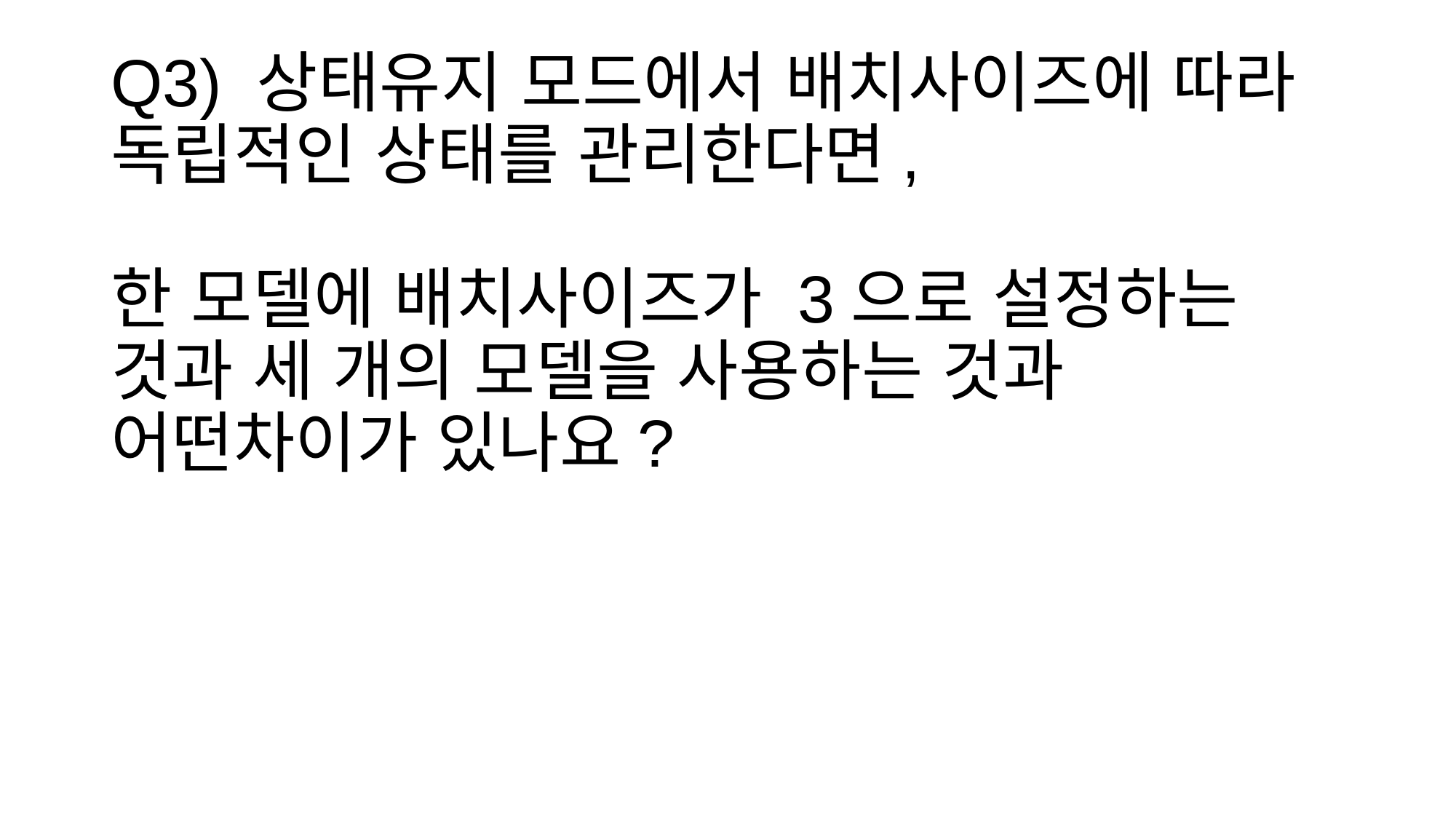

# Q3) 상태유지 모드에서 배치사이즈에 따라 독립적인 상태를 관리한다면, 한 모델에 배치사이즈가 3으로 설정하는 것과 세 개의 모델을 사용하는 것과 어떤차이가 있나요?